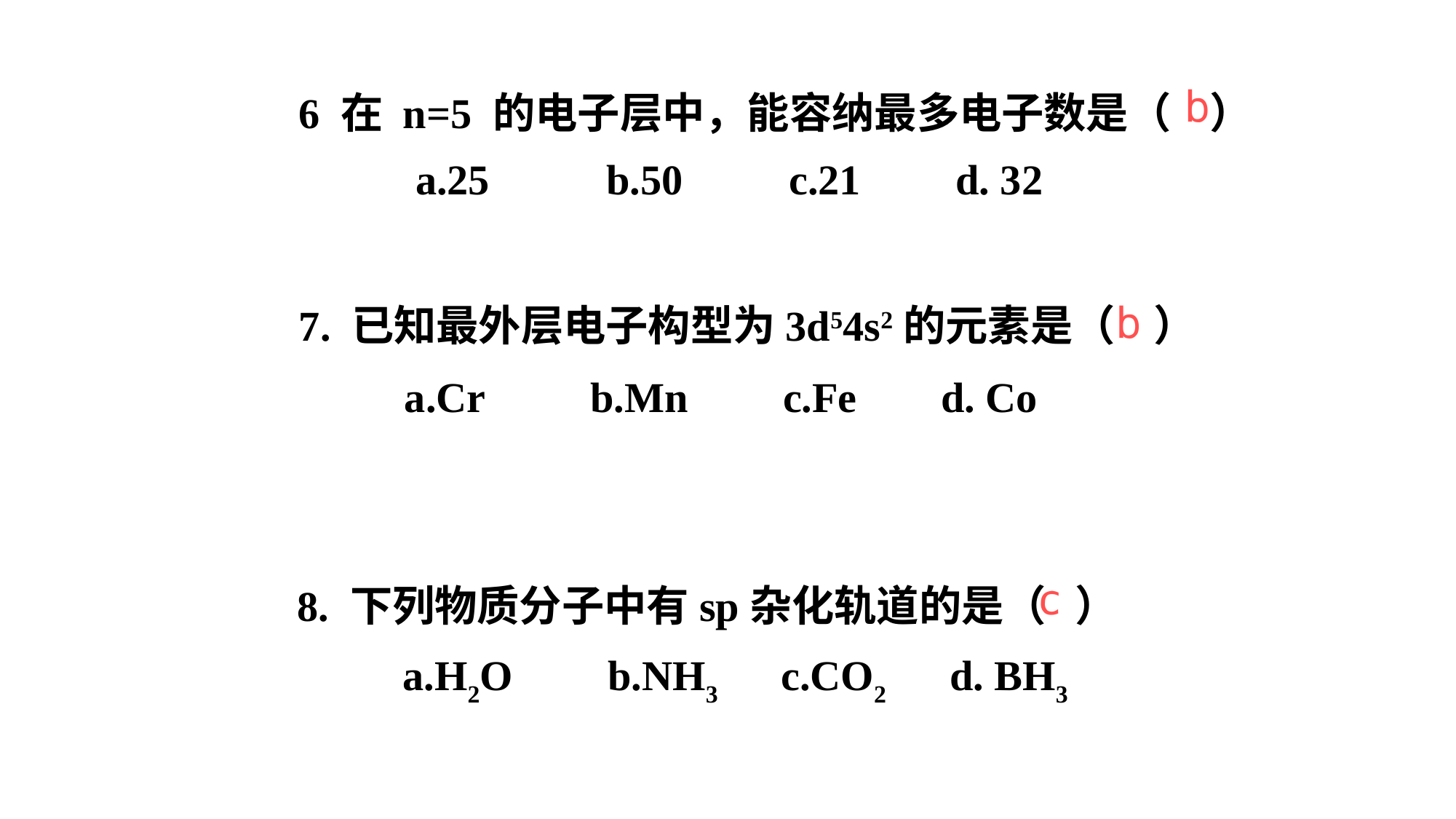

6 在 n=5 的电子层中，能容纳最多电子数是（    ）
           a.25           b.50          c.21         d. 32
b
7. 已知最外层电子构型为3d54s2的元素是（    ）
          a.Cr          b.Mn         c.Fe        d. Co
b
8. 下列物质分子中有sp杂化轨道的是（   ）
          a.H2O         b.NH3      c.CO2      d. BH3
c